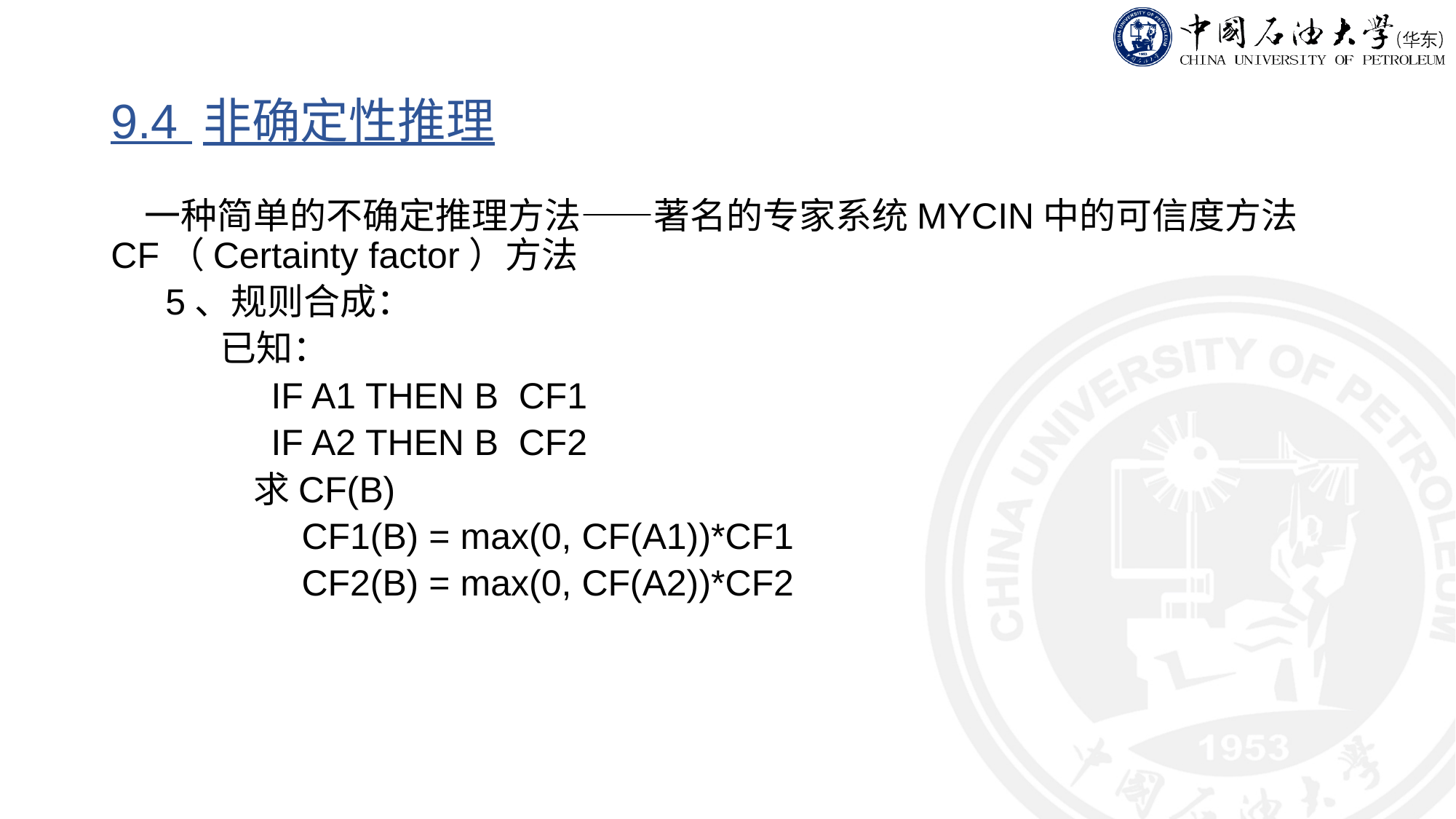

# 9.4 非确定性推理
   一种简单的不确定推理方法——著名的专家系统MYCIN中的可信度方法CF（Certainty factor）方法
5、规则合成：
已知：
     IF A1 THEN B  CF1
     IF A2 THEN B  CF2
   求CF(B)
        CF1(B) = max(0, CF(A1))*CF1
        CF2(B) = max(0, CF(A2))*CF2